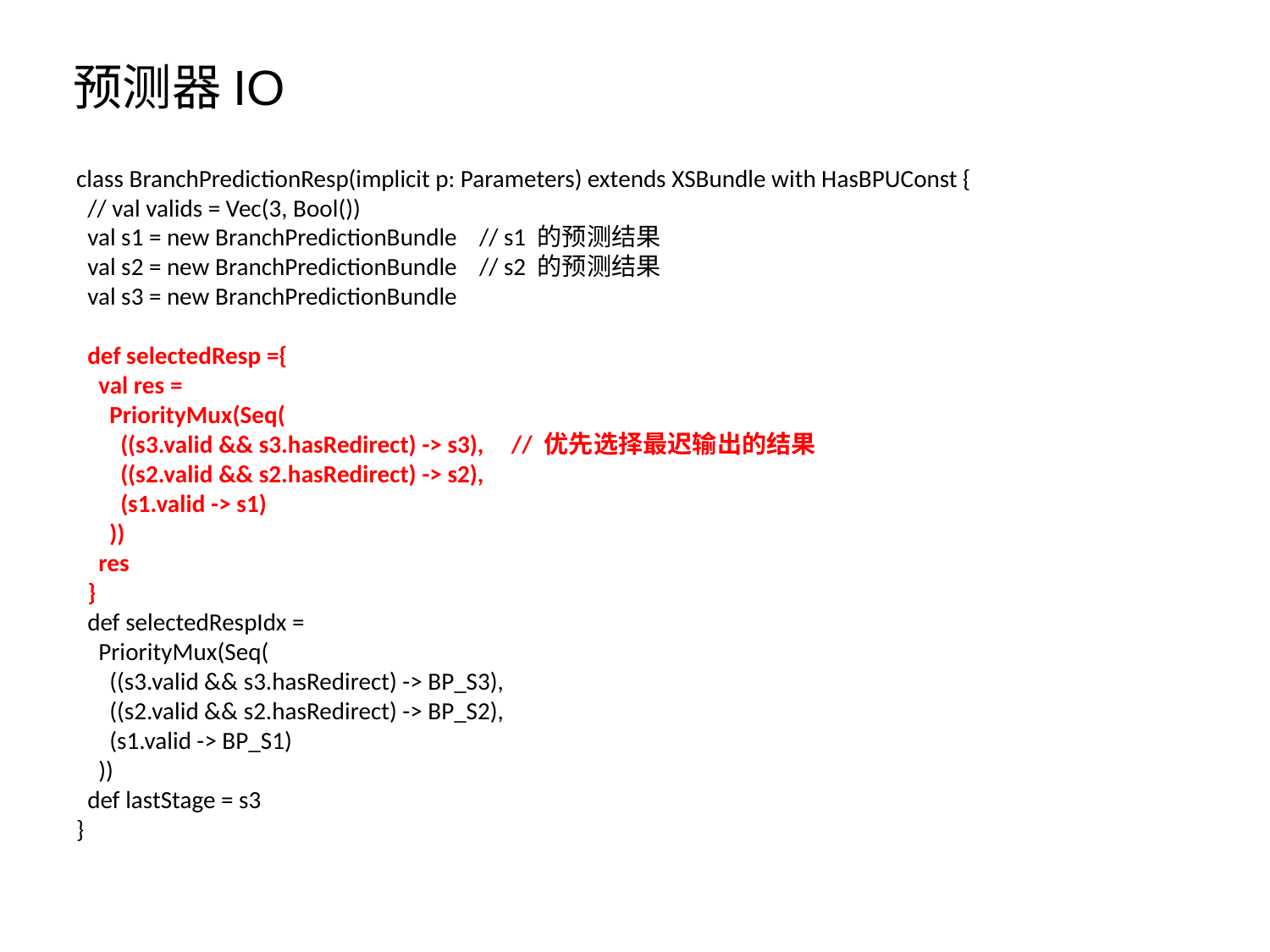

预测器IO
class BranchPredictionResp(implicit p: Parameters) extends XSBundle with HasBPUConst {
  // val valids = Vec(3, Bool())
  val s1 = new BranchPredictionBundle    // s1 的预测结果
  val s2 = new BranchPredictionBundle    // s2 的预测结果
  val s3 = new BranchPredictionBundle
  def selectedResp ={
    val res =
      PriorityMux(Seq(
        ((s3.valid && s3.hasRedirect) -> s3),     // 优先选择最迟输出的结果
        ((s2.valid && s2.hasRedirect) -> s2),
        (s1.valid -> s1)
      ))
    res
  }
  def selectedRespIdx =
    PriorityMux(Seq(
      ((s3.valid && s3.hasRedirect) -> BP_S3),
      ((s2.valid && s2.hasRedirect) -> BP_S2),
      (s1.valid -> BP_S1)
    ))
  def lastStage = s3
}